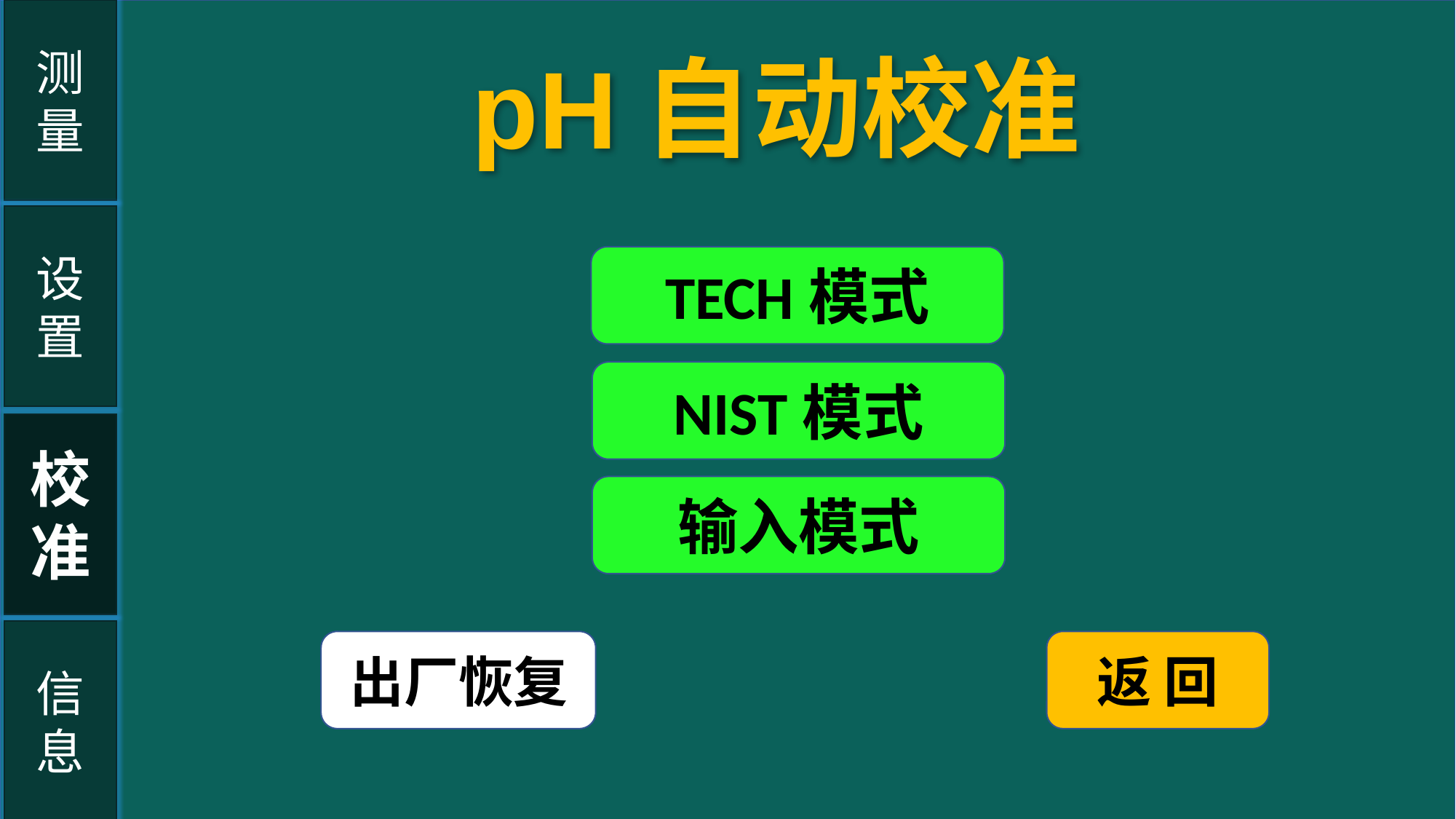

测
量
pH自动校准
设置
TECH模式
NIST模式
校
准
输入模式
信
息
出厂恢复
返 回